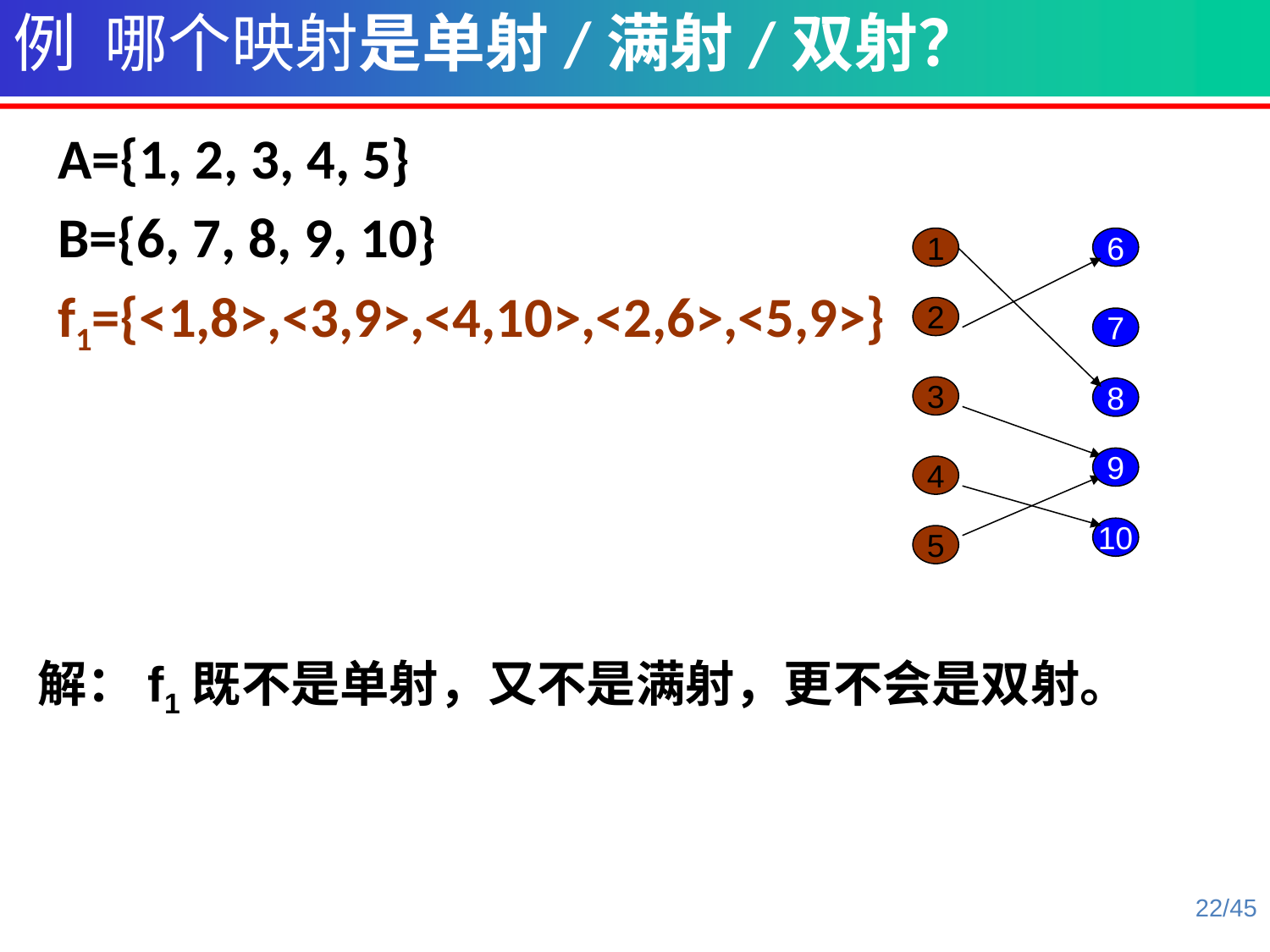

例  哪个映射是单射/满射/双射？
A={1, 2, 3, 4, 5}
B={6, 7, 8, 9, 10}
f1={<1,8>,<3,9>,<4,10>,<2,6>,<5,9>}

1
6

2
7
3
8

9
4

10
5
解：f1既不是单射，又不是满射，更不会是双射。
22/45